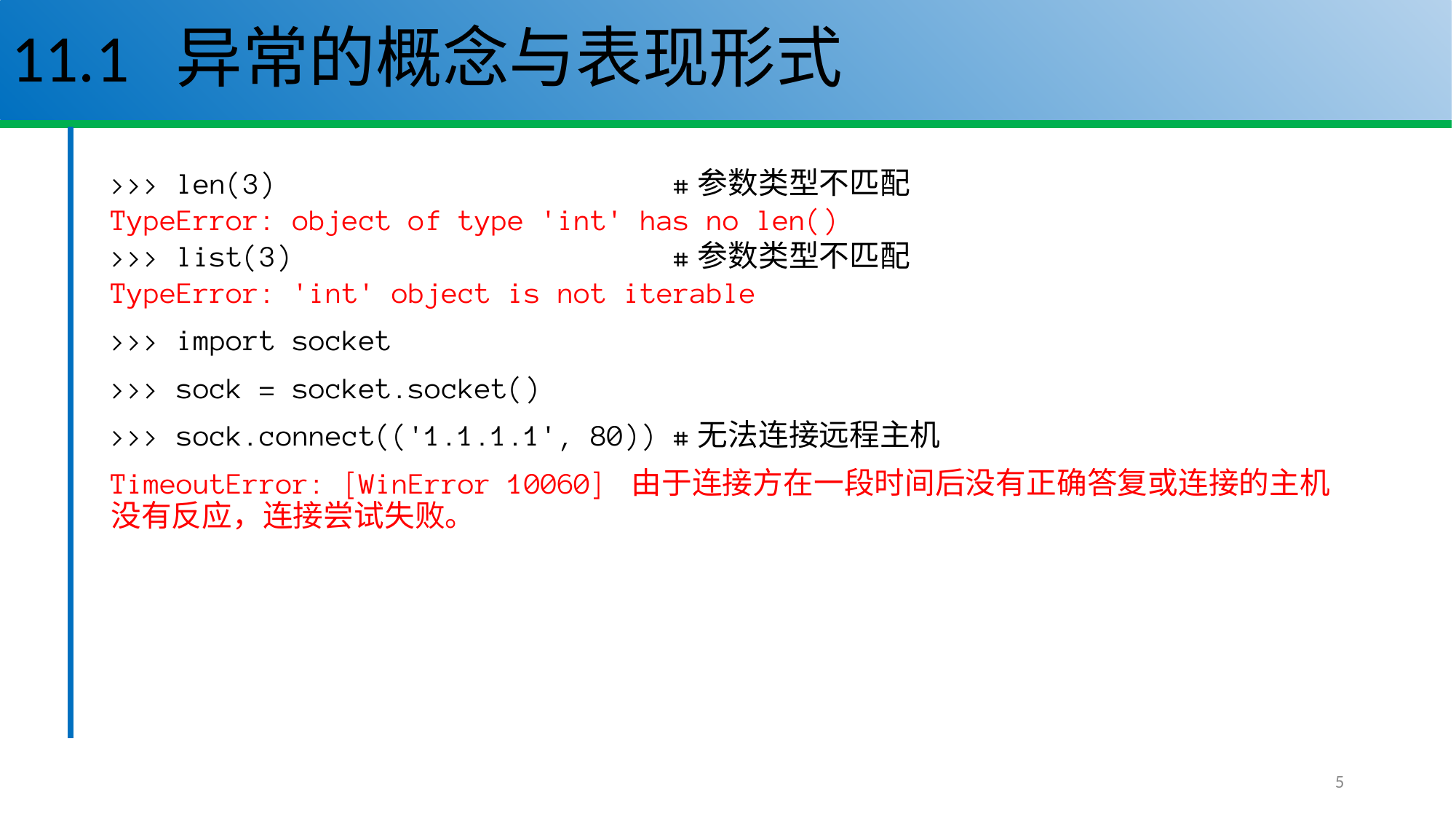

# 11.1  异常的概念与表现形式
>>> len(3)                        #参数类型不匹配
TypeError: object of type 'int' has no len()
>>> list(3)                       #参数类型不匹配
TypeError: 'int' object is not iterable
>>> import socket
>>> sock = socket.socket()
>>> sock.connect(('1.1.1.1', 80)) #无法连接远程主机
TimeoutError: [WinError 10060] 由于连接方在一段时间后没有正确答复或连接的主机没有反应，连接尝试失败。
5